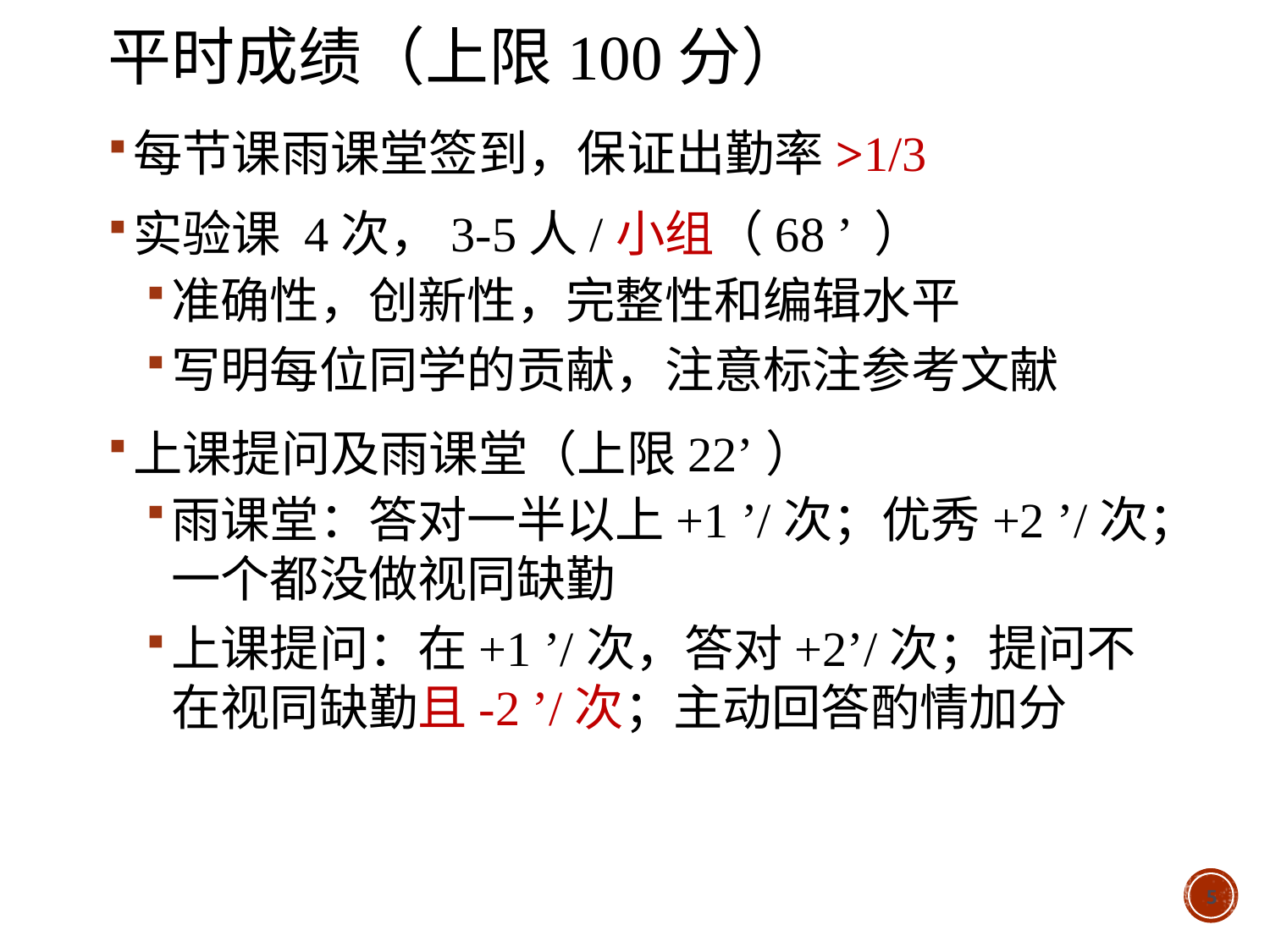

# 平时成绩（上限100分）
每节课雨课堂签到，保证出勤率>1/3
实验课 4次，3-5人/小组（68 ’ ）
准确性，创新性，完整性和编辑水平
写明每位同学的贡献，注意标注参考文献
上课提问及雨课堂（上限22’）
雨课堂：答对一半以上+1 ’/次；优秀+2 ’/次；一个都没做视同缺勤
上课提问：在+1 ’/次，答对+2’/次；提问不在视同缺勤且-2 ’/次；主动回答酌情加分

5